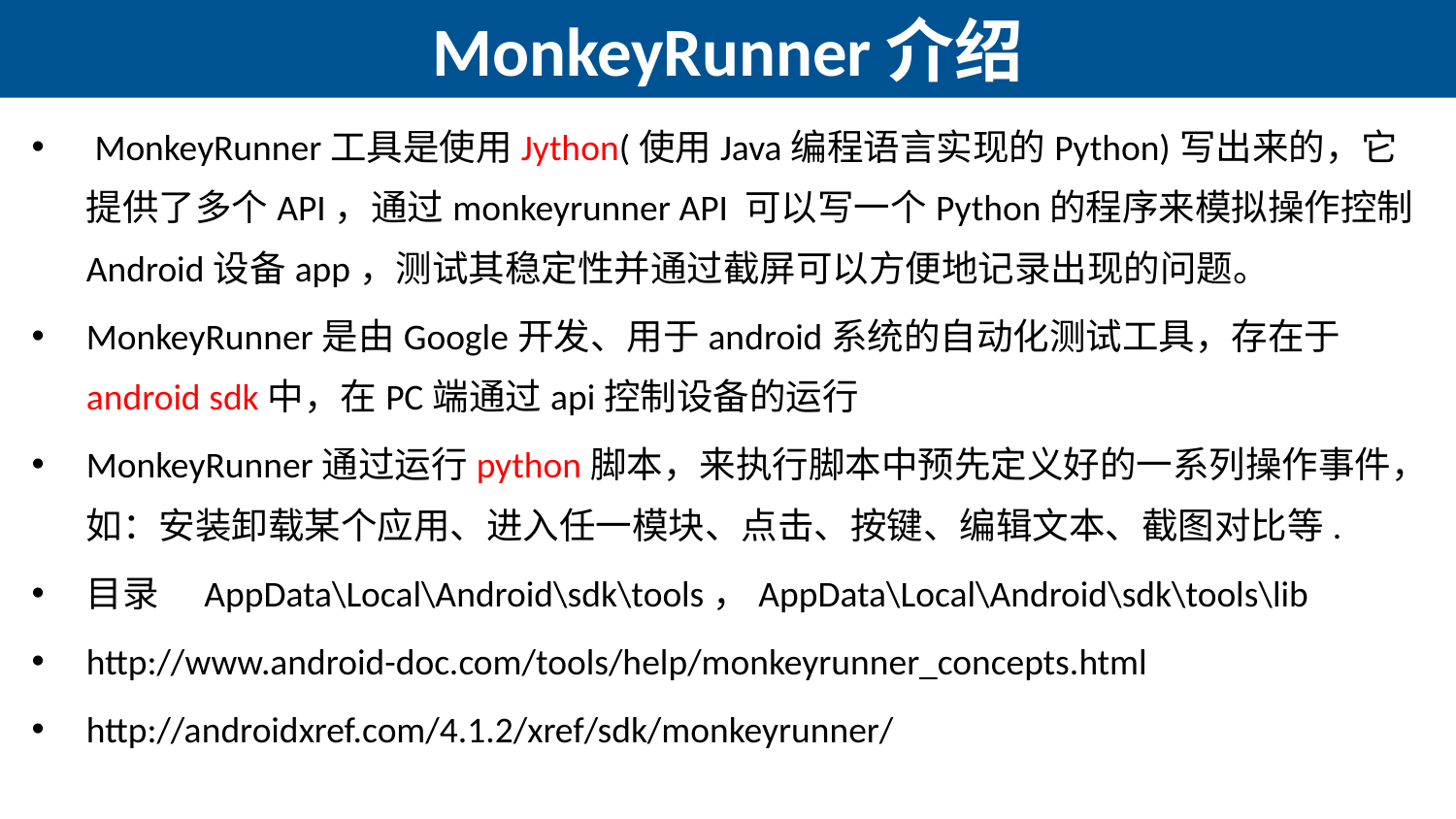

# MonkeyRunner介绍
 MonkeyRunner工具是使用Jython(使用Java编程语言实现的Python)写出来的，它提供了多个API，通过monkeyrunner API 可以写一个Python的程序来模拟操作控制Android设备app，测试其稳定性并通过截屏可以方便地记录出现的问题。
MonkeyRunner是由Google开发、用于android系统的自动化测试工具，存在于android sdk中，在PC端通过api控制设备的运行
MonkeyRunner通过运行python脚本，来执行脚本中预先定义好的一系列操作事件，如：安装卸载某个应用、进入任一模块、点击、按键、编辑文本、截图对比等.
目录　AppData\Local\Android\sdk\tools，AppData\Local\Android\sdk\tools\lib
http://www.android-doc.com/tools/help/monkeyrunner_concepts.html
http://androidxref.com/4.1.2/xref/sdk/monkeyrunner/